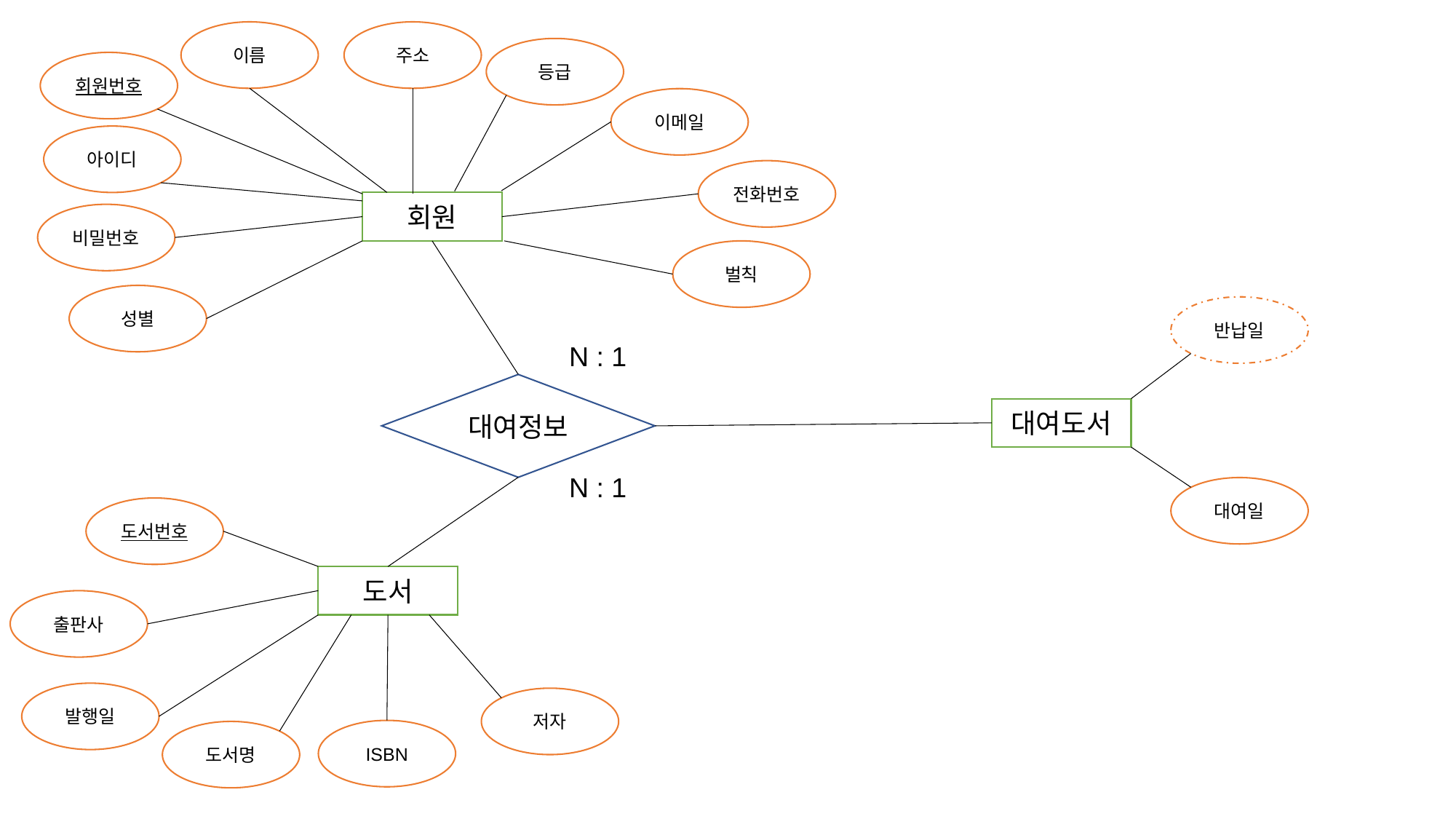

이름
주소
등급
회원번호
이메일
아이디
전화번호
회원
비밀번호
벌칙
성별
반납일
N : 1
대여정보
대여도서
N : 1
대여일
도서번호
도서
출판사
발행일
저자
ISBN
도서명